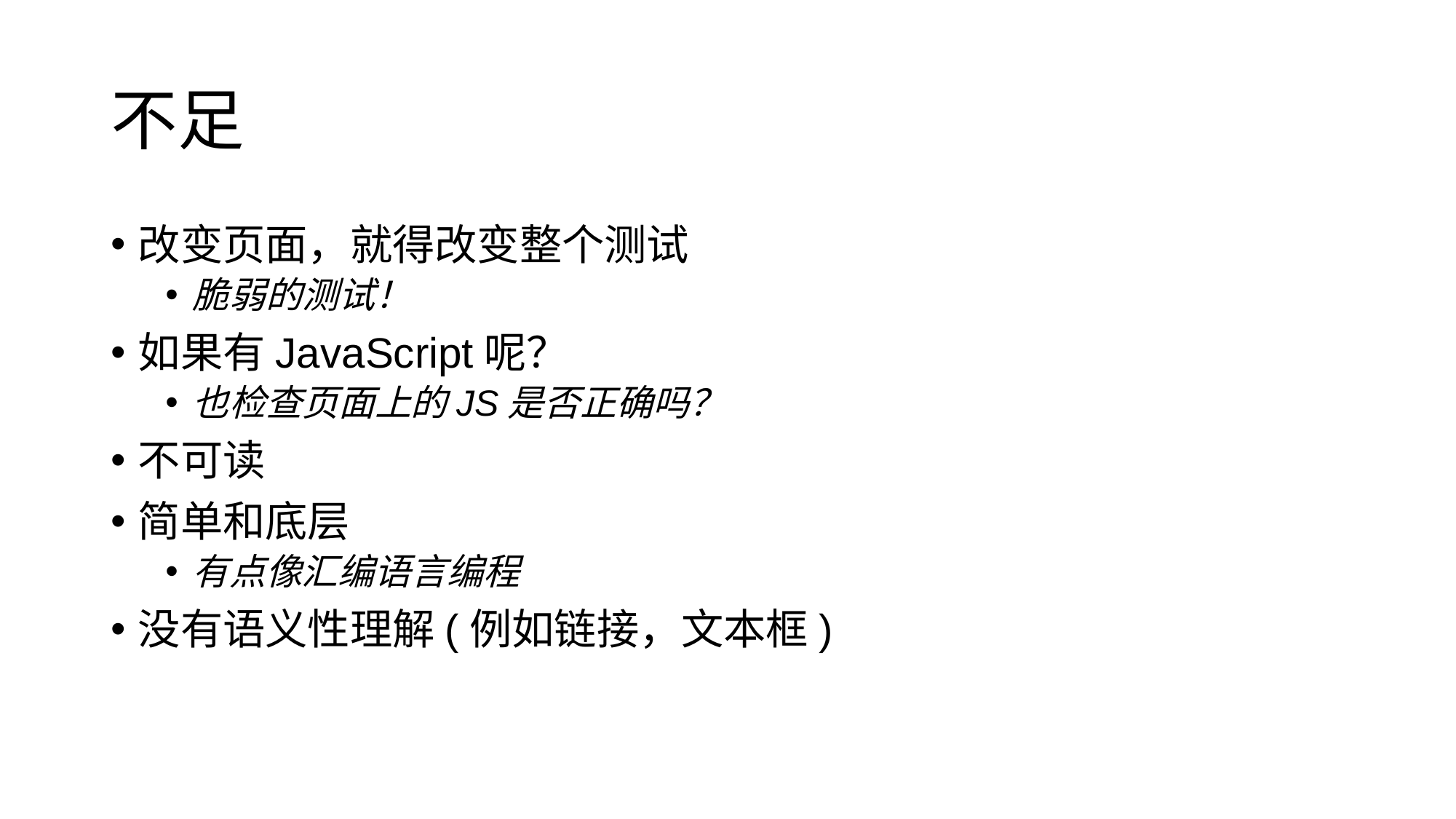

# 不足
改变页面，就得改变整个测试
脆弱的测试！
如果有JavaScript呢？
也检查页面上的JS是否正确吗？
不可读
简单和底层
有点像汇编语言编程
没有语义性理解(例如链接，文本框)